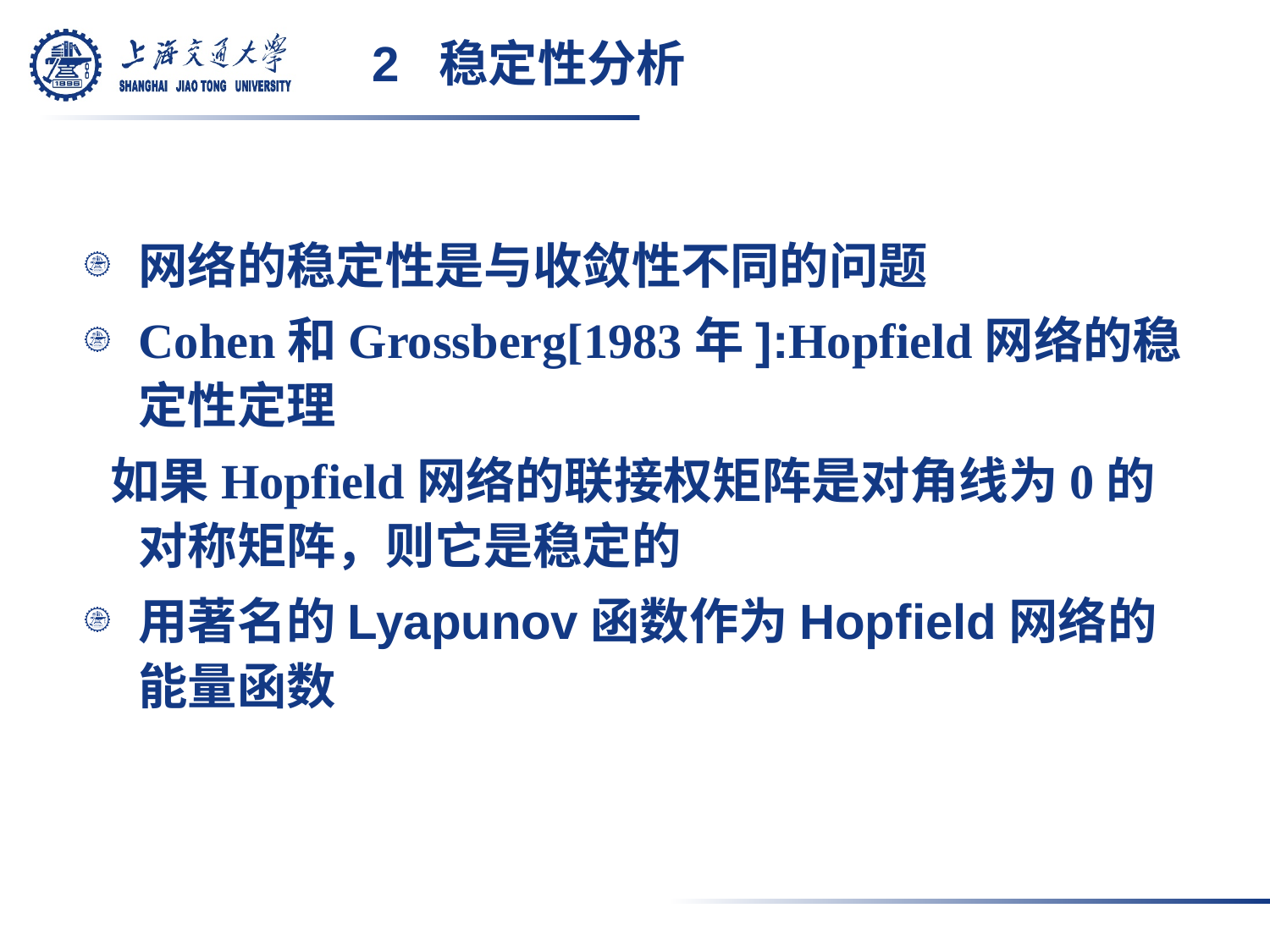

# 2  稳定性分析
网络的稳定性是与收敛性不同的问题
Cohen和Grossberg[1983年]:Hopfield网络的稳定性定理
  如果Hopfield网络的联接权矩阵是对角线为0的对称矩阵，则它是稳定的
用著名的Lyapunov函数作为Hopfield网络的能量函数